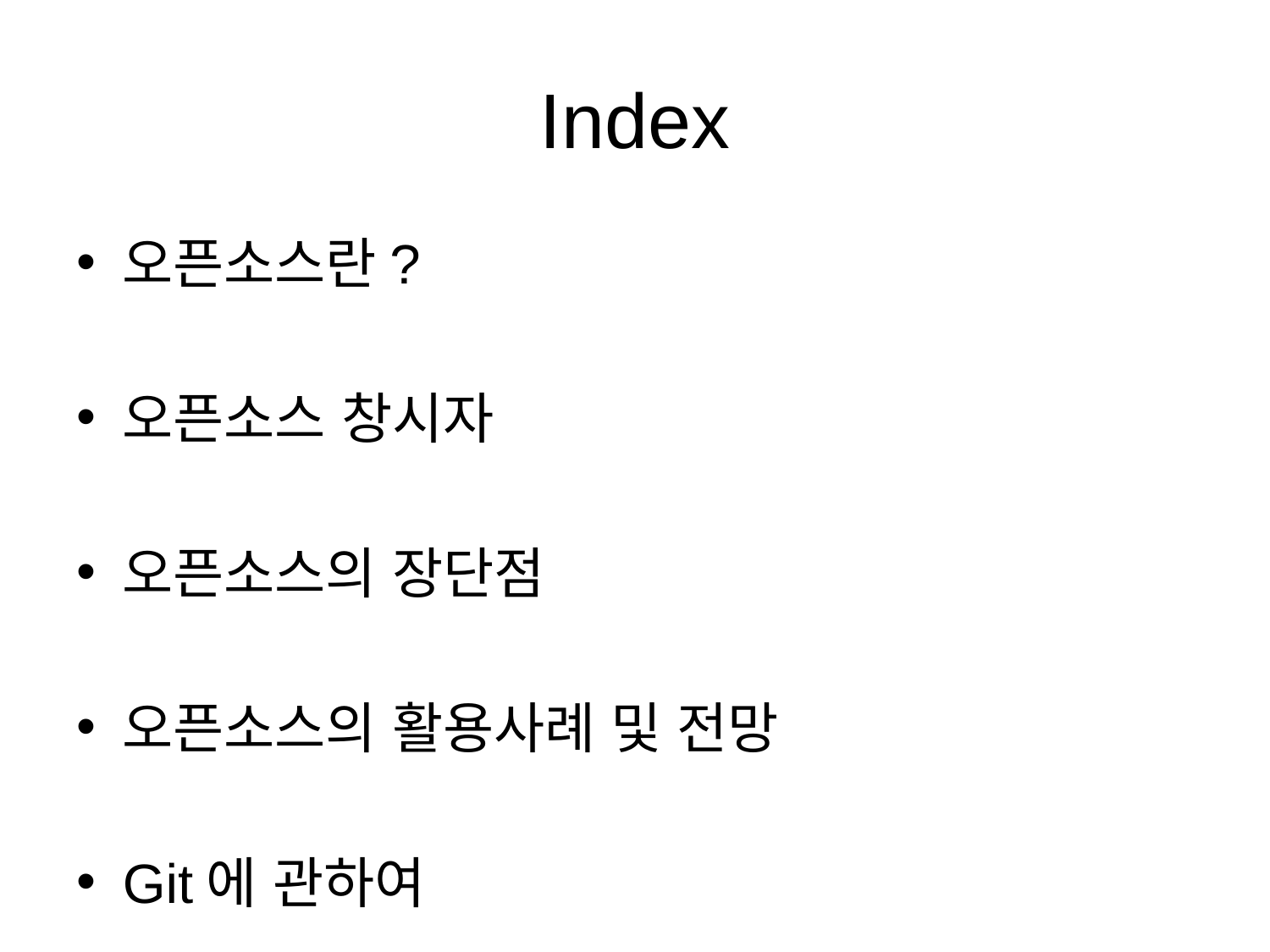

# Index
오픈소스란?

오픈소스 창시자

오픈소스의 장단점

오픈소스의 활용사례 및 전망

Git에 관하여